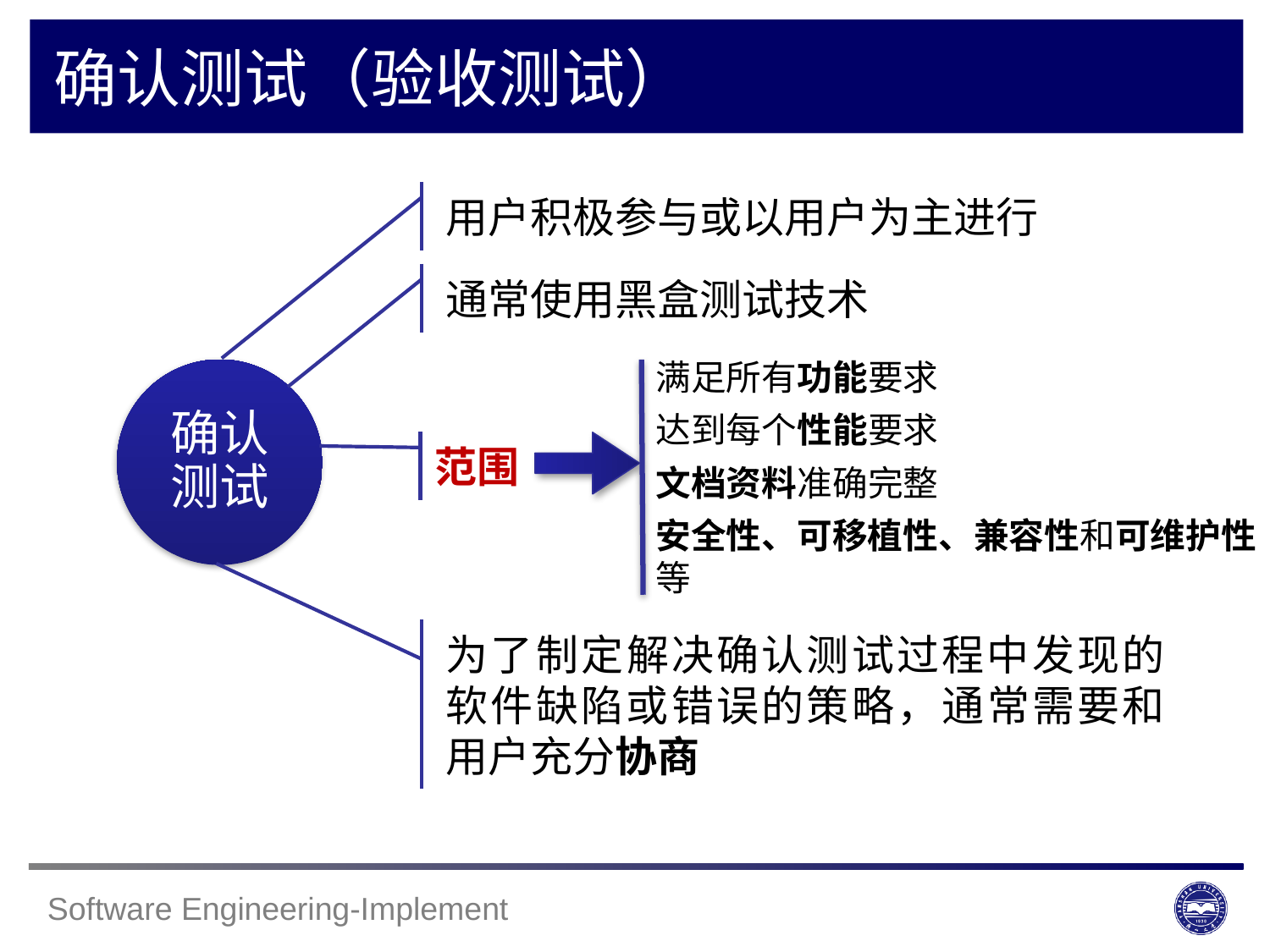

确认测试（验收测试）
用户积极参与或以用户为主进行
通常使用黑盒测试技术
满足所有功能要求
达到每个性能要求
文档资料准确完整
安全性、可移植性、兼容性和可维护性等

确认测试

范围
为了制定解决确认测试过程中发现的软件缺陷或错误的策略，通常需要和用户充分协商